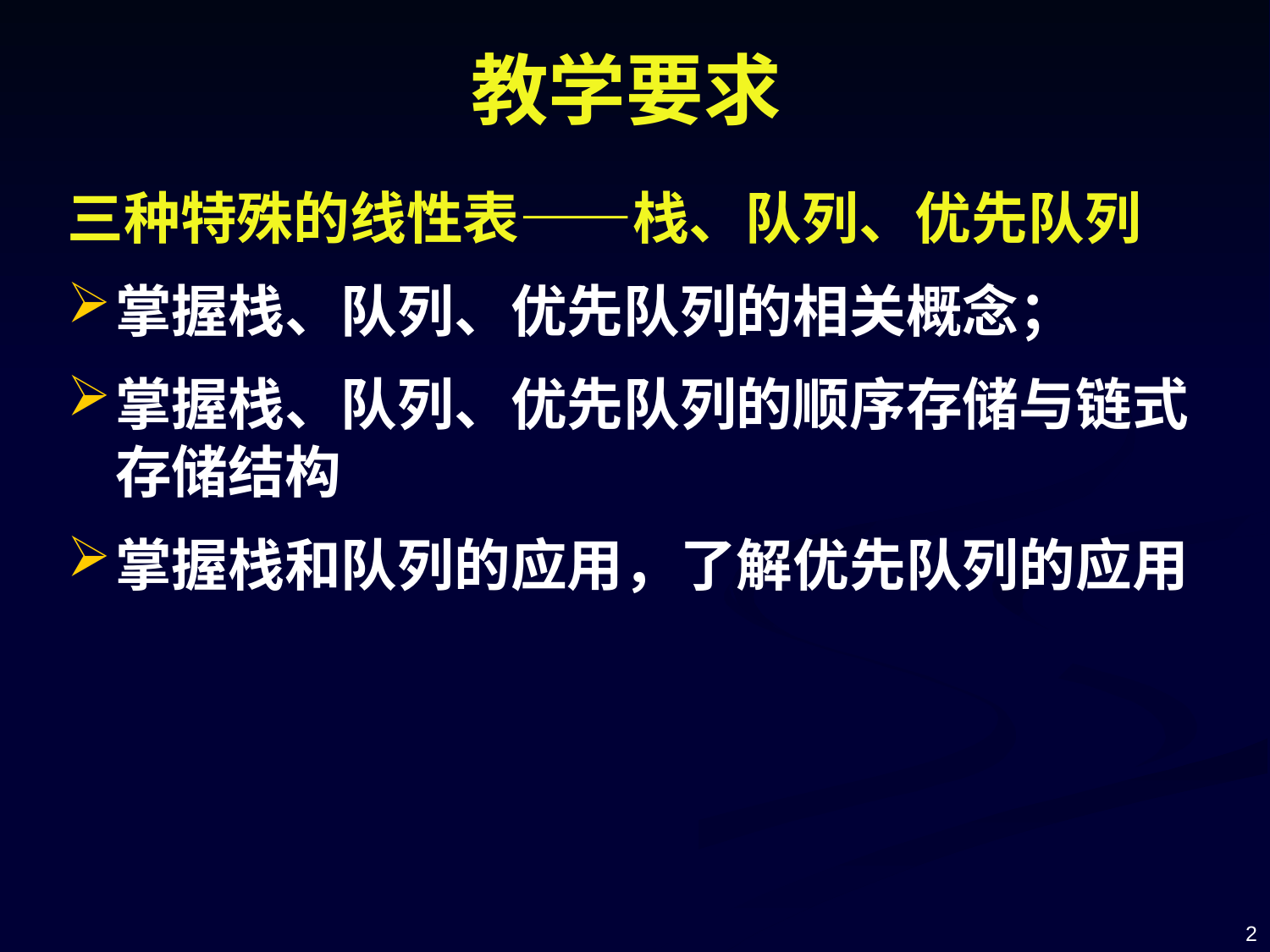

# 教学要求
三种特殊的线性表——栈、队列、优先队列
掌握栈、队列、优先队列的相关概念；
掌握栈、队列、优先队列的顺序存储与链式存储结构
掌握栈和队列的应用，了解优先队列的应用

2